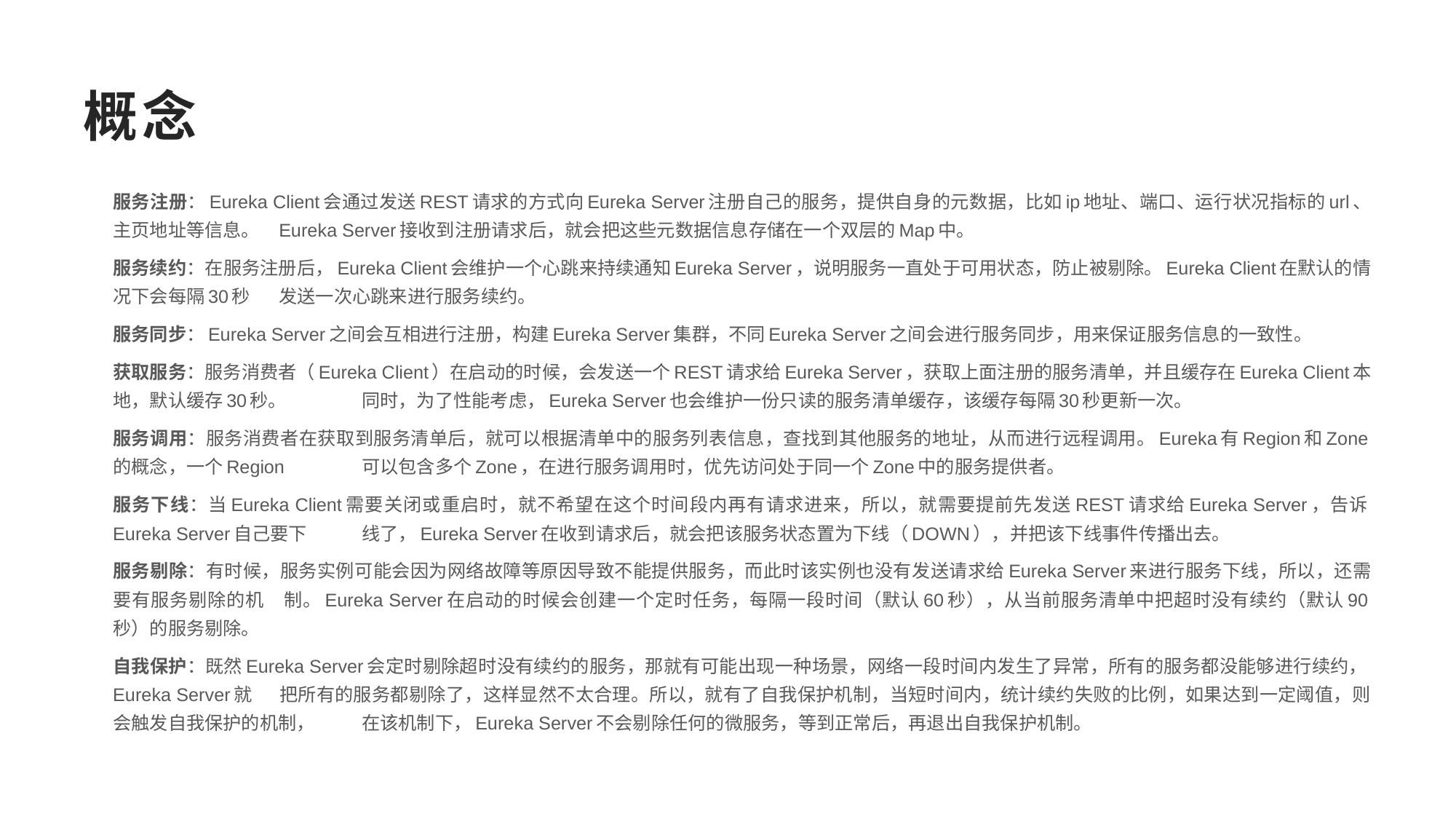

概念
服务注册：Eureka Client会通过发送REST请求的方式向Eureka Server注册自己的服务，提供自身的元数据，比如ip地址、端口、运行状况指标的url、主页地址等信息。	Eureka Server接收到注册请求后，就会把这些元数据信息存储在一个双层的Map中。
服务续约：在服务注册后，Eureka Client会维护一个心跳来持续通知Eureka Server，说明服务一直处于可用状态，防止被剔除。Eureka Client在默认的情况下会每隔30秒	发送一次心跳来进行服务续约。
服务同步：Eureka Server之间会互相进行注册，构建Eureka Server集群，不同Eureka Server之间会进行服务同步，用来保证服务信息的一致性。
获取服务：服务消费者（Eureka Client）在启动的时候，会发送一个REST请求给Eureka Server，获取上面注册的服务清单，并且缓存在Eureka Client本地，默认缓存30秒。	同时，为了性能考虑，Eureka Server也会维护一份只读的服务清单缓存，该缓存每隔30秒更新一次。
服务调用：服务消费者在获取到服务清单后，就可以根据清单中的服务列表信息，查找到其他服务的地址，从而进行远程调用。Eureka有Region和Zone的概念，一个Region	可以包含多个Zone，在进行服务调用时，优先访问处于同一个Zone中的服务提供者。
服务下线：当Eureka Client需要关闭或重启时，就不希望在这个时间段内再有请求进来，所以，就需要提前先发送REST请求给Eureka Server，告诉Eureka Server自己要下	线了，Eureka Server在收到请求后，就会把该服务状态置为下线（DOWN），并把该下线事件传播出去。
服务剔除：有时候，服务实例可能会因为网络故障等原因导致不能提供服务，而此时该实例也没有发送请求给Eureka Server来进行服务下线，所以，还需要有服务剔除的机	制。Eureka Server在启动的时候会创建一个定时任务，每隔一段时间（默认60秒），从当前服务清单中把超时没有续约（默认90秒）的服务剔除。
自我保护：既然Eureka Server会定时剔除超时没有续约的服务，那就有可能出现一种场景，网络一段时间内发生了异常，所有的服务都没能够进行续约，Eureka Server就	把所有的服务都剔除了，这样显然不太合理。所以，就有了自我保护机制，当短时间内，统计续约失败的比例，如果达到一定阈值，则会触发自我保护的机制，	在该机制下，Eureka Server不会剔除任何的微服务，等到正常后，再退出自我保护机制。